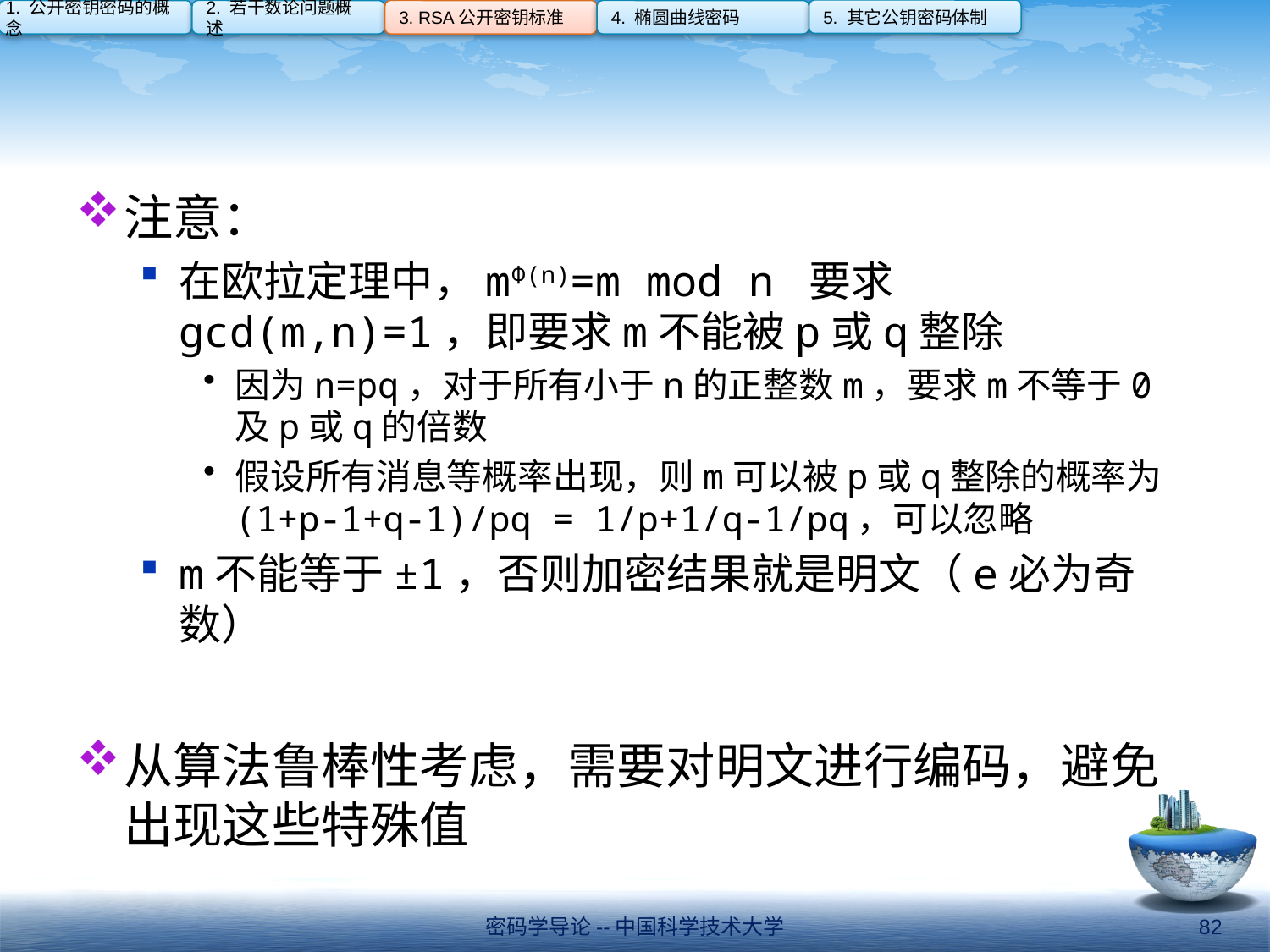

5. 其它公钥密码体制
1. 公开密钥密码的概念
2. 若干数论问题概述
3. RSA公开密钥标准
4. 椭圆曲线密码
#
注意：
在欧拉定理中，mΦ(n)=m mod n 要求gcd(m,n)=1，即要求m不能被p或q整除
因为n=pq，对于所有小于n的正整数m，要求m不等于0及p或q的倍数
假设所有消息等概率出现，则m可以被p或q整除的概率为(1+p-1+q-1)/pq = 1/p+1/q-1/pq，可以忽略
m不能等于±1，否则加密结果就是明文（e必为奇数）

从算法鲁棒性考虑，需要对明文进行编码，避免出现这些特殊值
密码学导论--中国科学技术大学
82